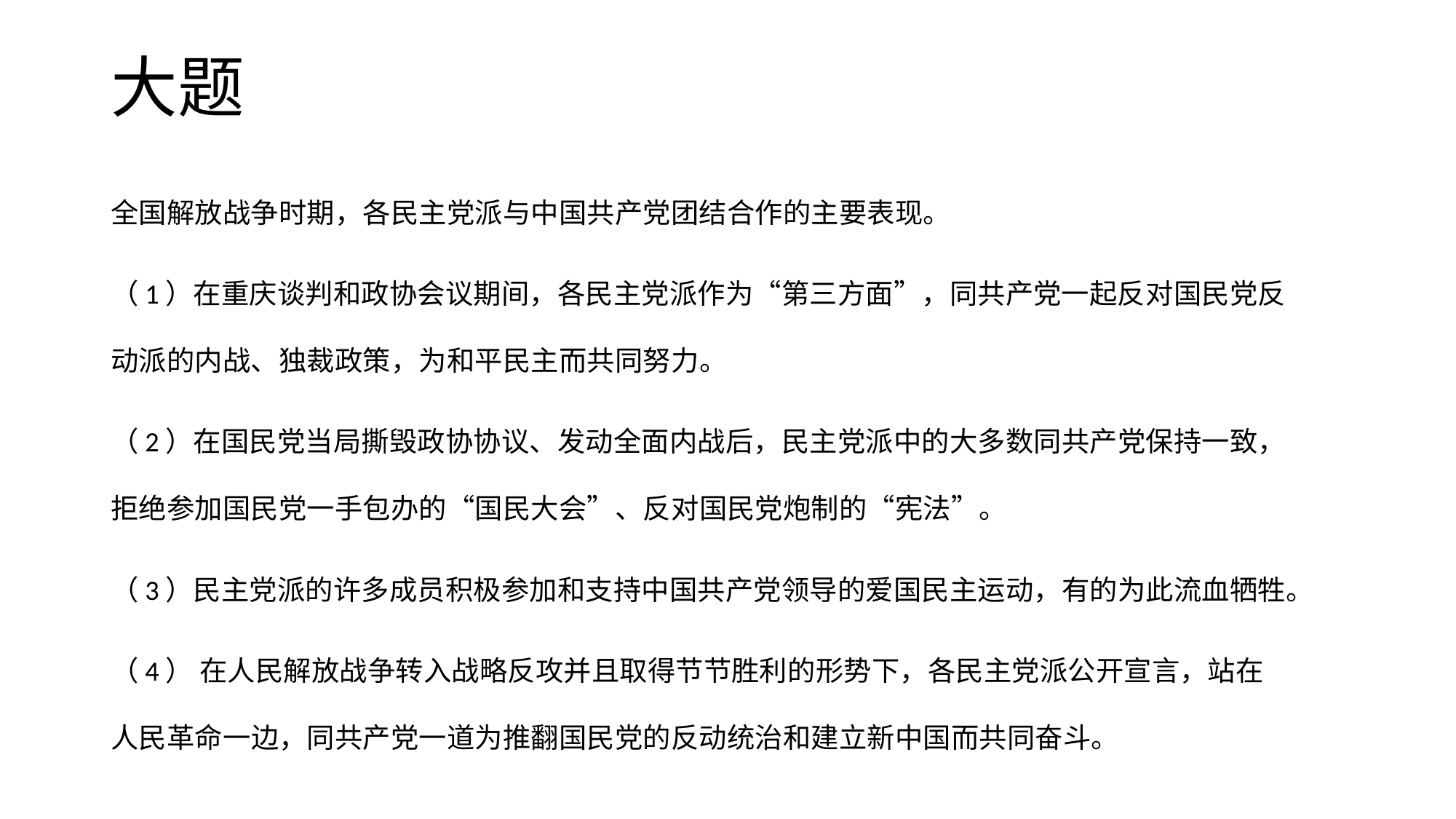

# 大题
全国解放战争时期，各民主党派与中国共产党团结合作的主要表现。
（1）在重庆谈判和政协会议期间，各民主党派作为“第三方面”，同共产党一起反对国民党反动派的内战、独裁政策，为和平民主而共同努力。
（2）在国民党当局撕毁政协协议、发动全面内战后，民主党派中的大多数同共产党保持一致，拒绝参加国民党一手包办的“国民大会”、反对国民党炮制的“宪法”。
（3）民主党派的许多成员积极参加和支持中国共产党领导的爱国民主运动，有的为此流血牺牲。
（4） 在人民解放战争转入战略反攻并且取得节节胜利的形势下，各民主党派公开宣言，站在人民革命一边，同共产党一道为推翻国民党的反动统治和建立新中国而共同奋斗。